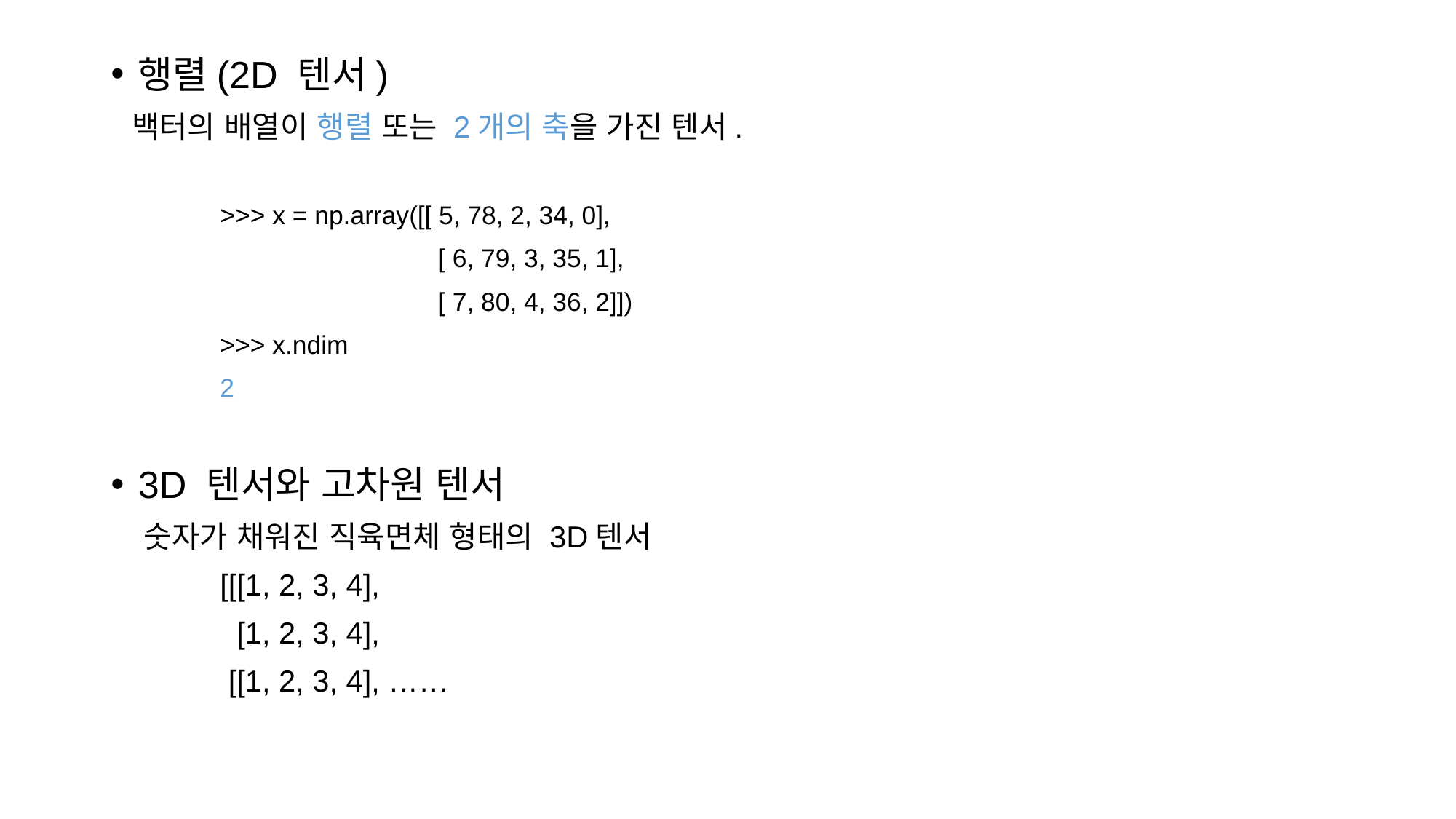

행렬(2D 텐서)
  백터의 배열이 행렬 또는 2개의 축을 가진 텐서.

	>>> x = np.array([[ 5, 78, 2, 34, 0],
			[ 6, 79, 3, 35, 1],
			[ 7, 80, 4, 36, 2]])
	>>> x.ndim
	2

3D 텐서와 고차원 텐서
   숫자가 채워진 직육면체 형태의 3D텐서
	[[[1, 2, 3, 4],
	  [1, 2, 3, 4],
	 [[1, 2, 3, 4], ……